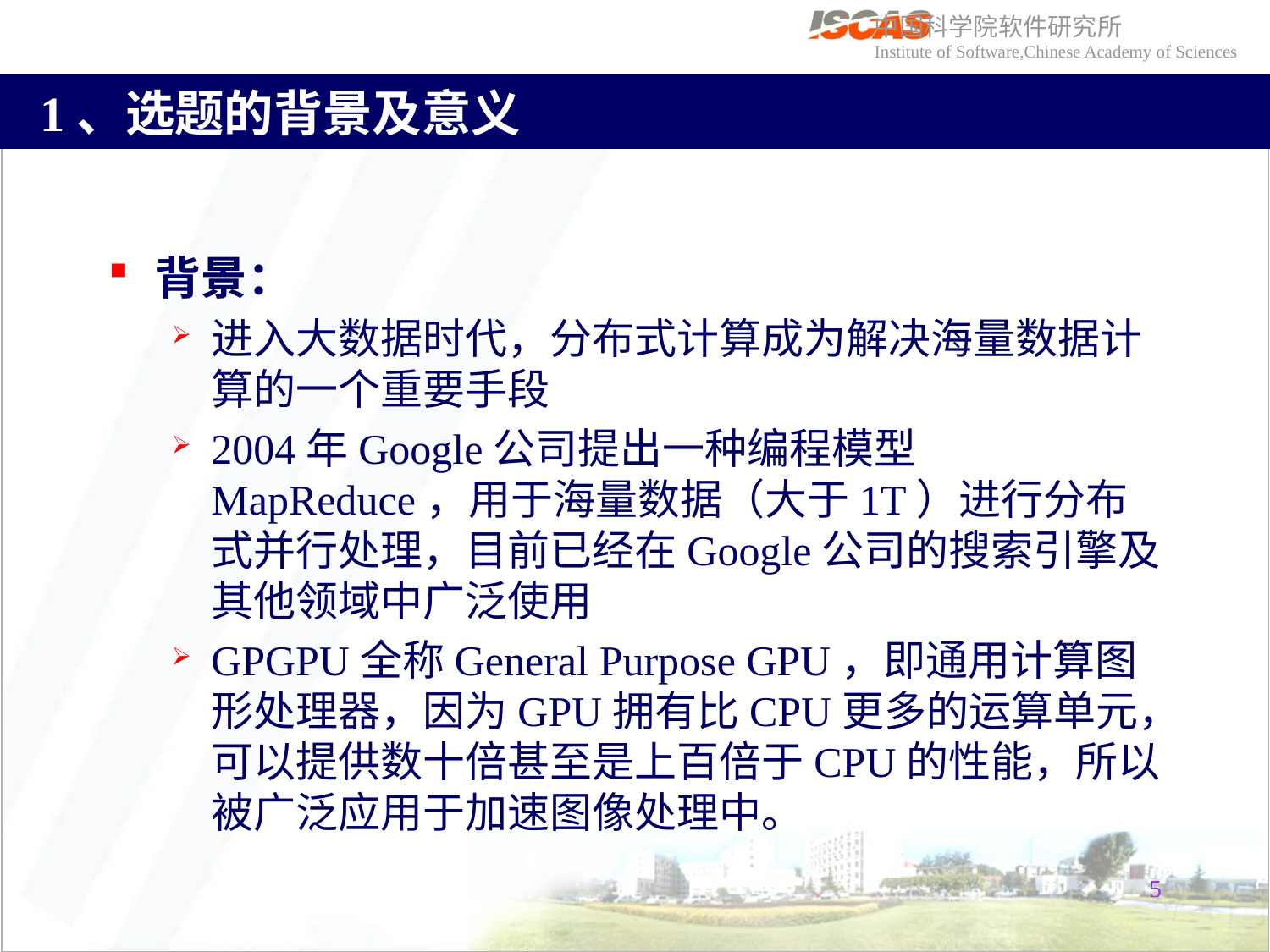

# 1、选题的背景及意义
背景：
进入大数据时代，分布式计算成为解决海量数据计算的一个重要手段
2004年Google公司提出一种编程模型MapReduce，用于海量数据（大于1T）进行分布式并行处理，目前已经在Google公司的搜索引擎及其他领域中广泛使用
GPGPU全称General Purpose GPU，即通用计算图形处理器，因为GPU拥有比CPU更多的运算单元，可以提供数十倍甚至是上百倍于CPU的性能，所以被广泛应用于加速图像处理中。
5